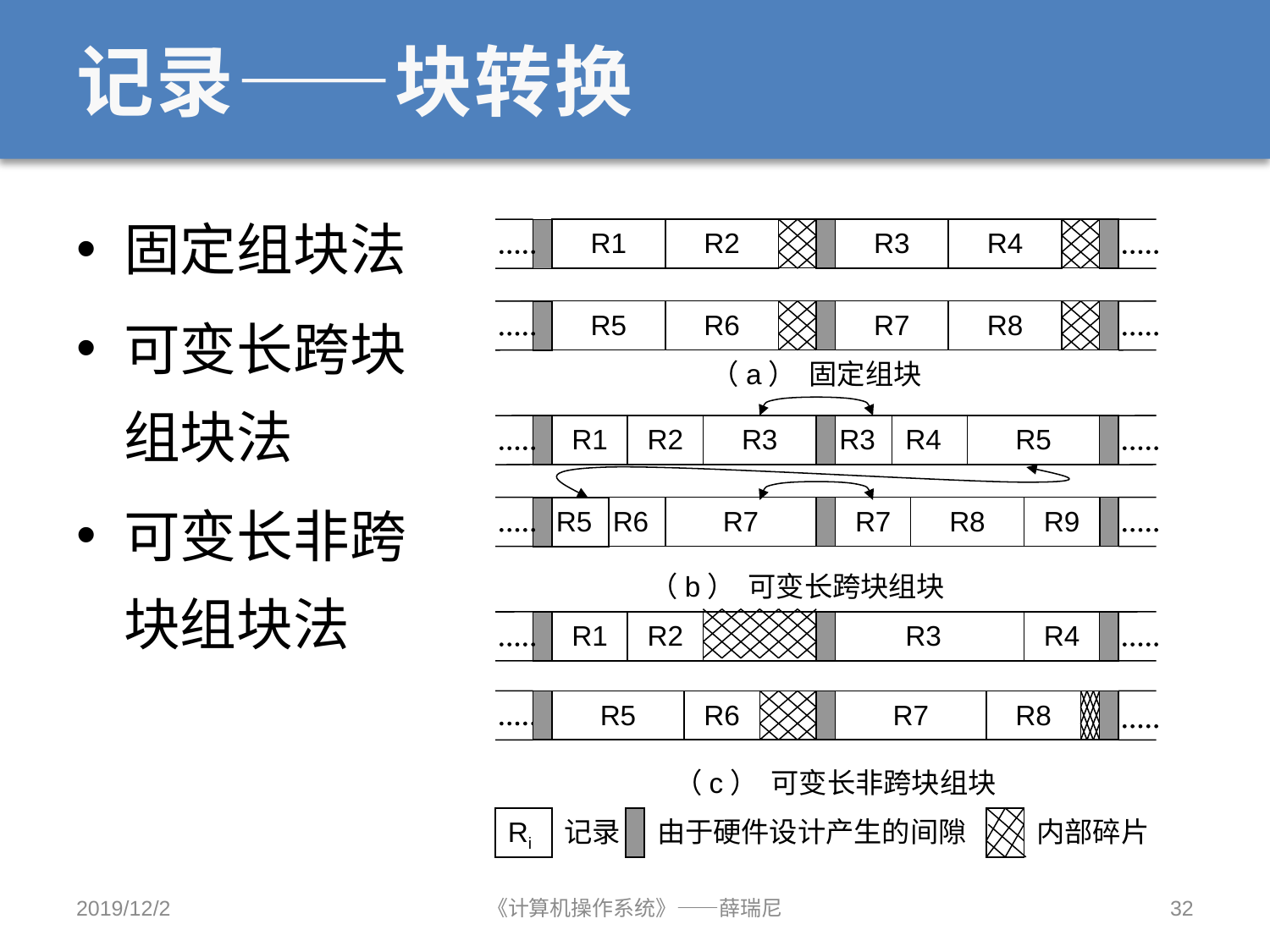

# 记录――块转换
固定组块法
可变长跨块
组块法
可变长非跨
块组块法

R1
R2

R3
R4

R5
R6

R7
R8

（a）  固定组块

R1
R2
R3

R3
R4
R5

R6
R7

R7
R8
R9

R5

（b）  可变长跨块组块

R1
R2

R3
R4

R5
R6

R7
R8

（c）  可变长非跨块组块
Ri
记录

由于硬件设计产生的间隙

内部碎片
2019/12/2
《计算机操作系统》——薛瑞尼
32